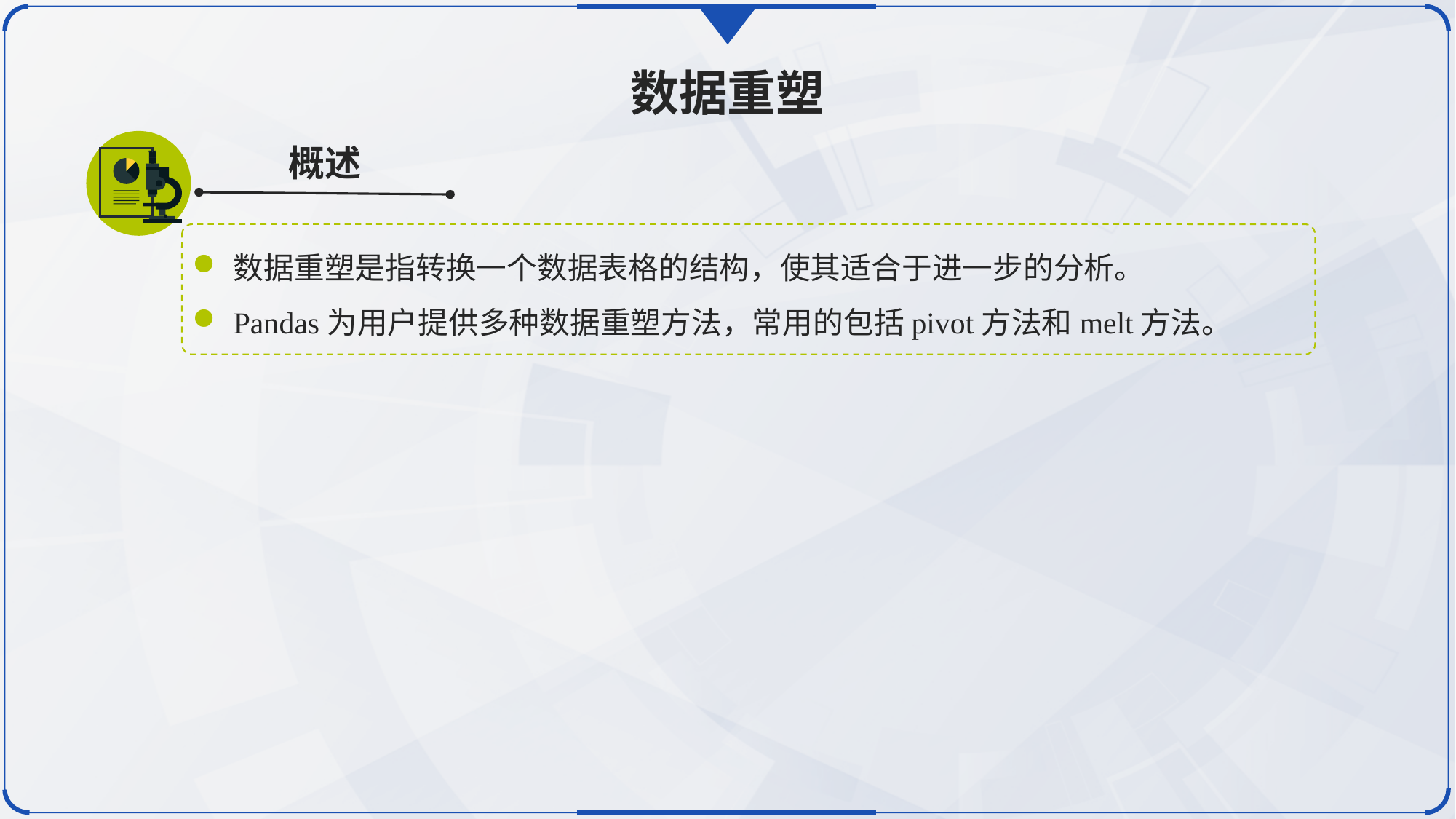

数据重塑

概述

数据重塑是指转换一个数据表格的结构，使其适合于进一步的分析。
Pandas为用户提供多种数据重塑方法，常用的包括pivot方法和melt方法。